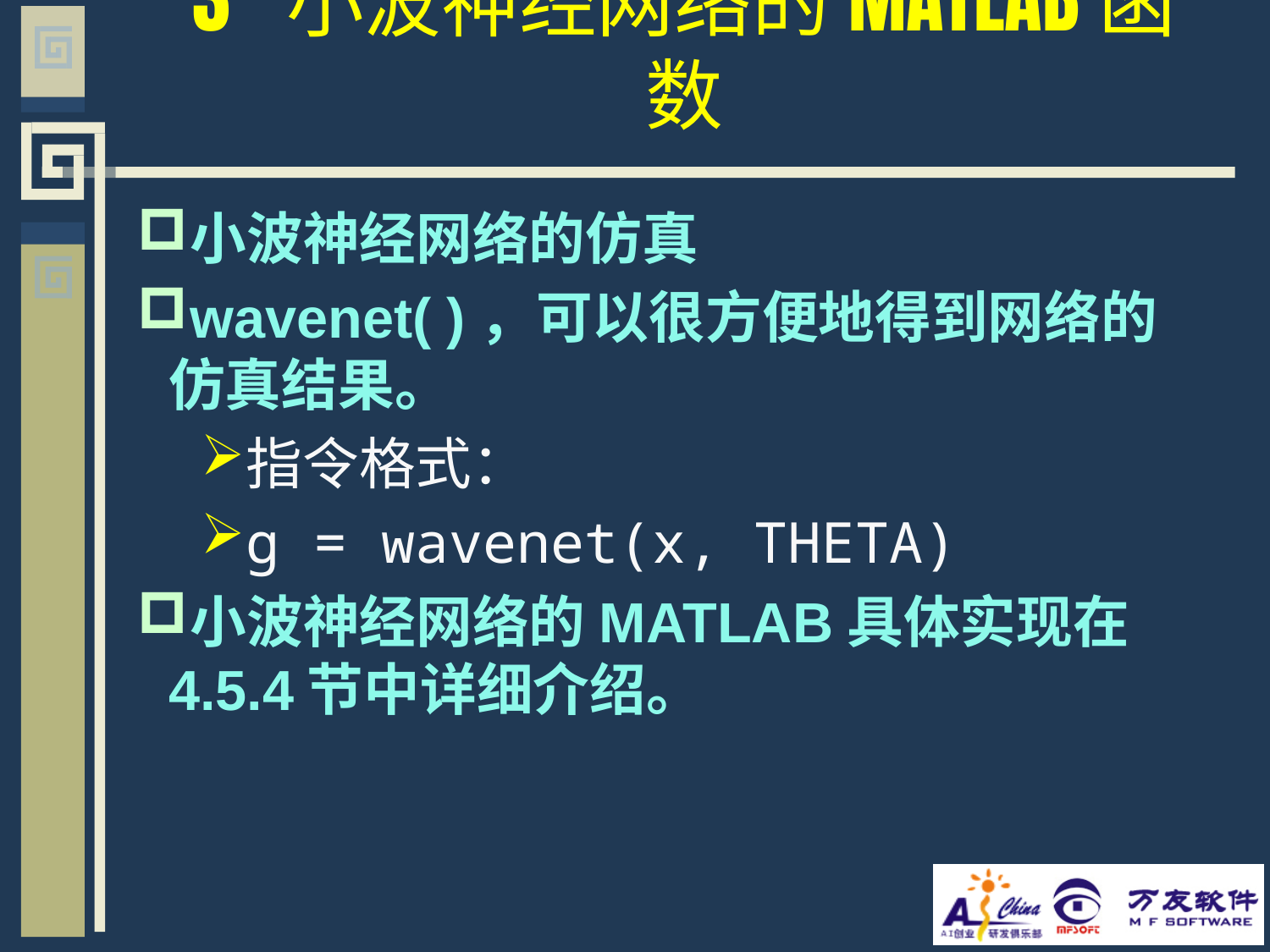

# 3  小波神经网络的MATLAB函数
小波神经网络的仿真
wavenet( )，可以很方便地得到网络的仿真结果。
指令格式：
g = wavenet(x, THETA)
小波神经网络的MATLAB具体实现在4.5.4节中详细介绍。